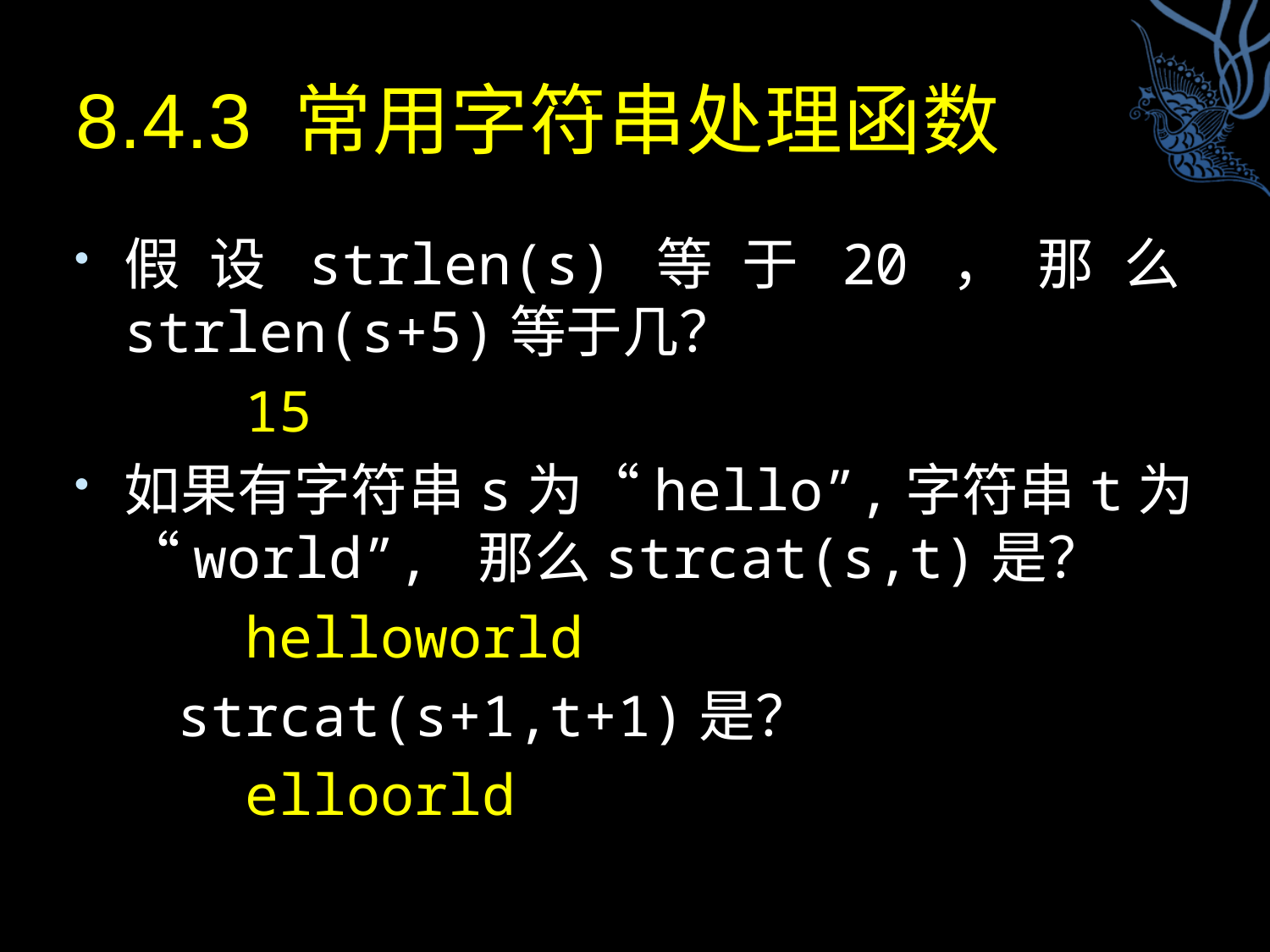

# 8.4.3 常用字符串处理函数
假设strlen(s)等于20，那么strlen(s+5)等于几？
     15
如果有字符串s为“hello”,字符串t为“world”, 那么strcat(s,t)是？
     helloworld
   strcat(s+1,t+1)是？
     elloorld